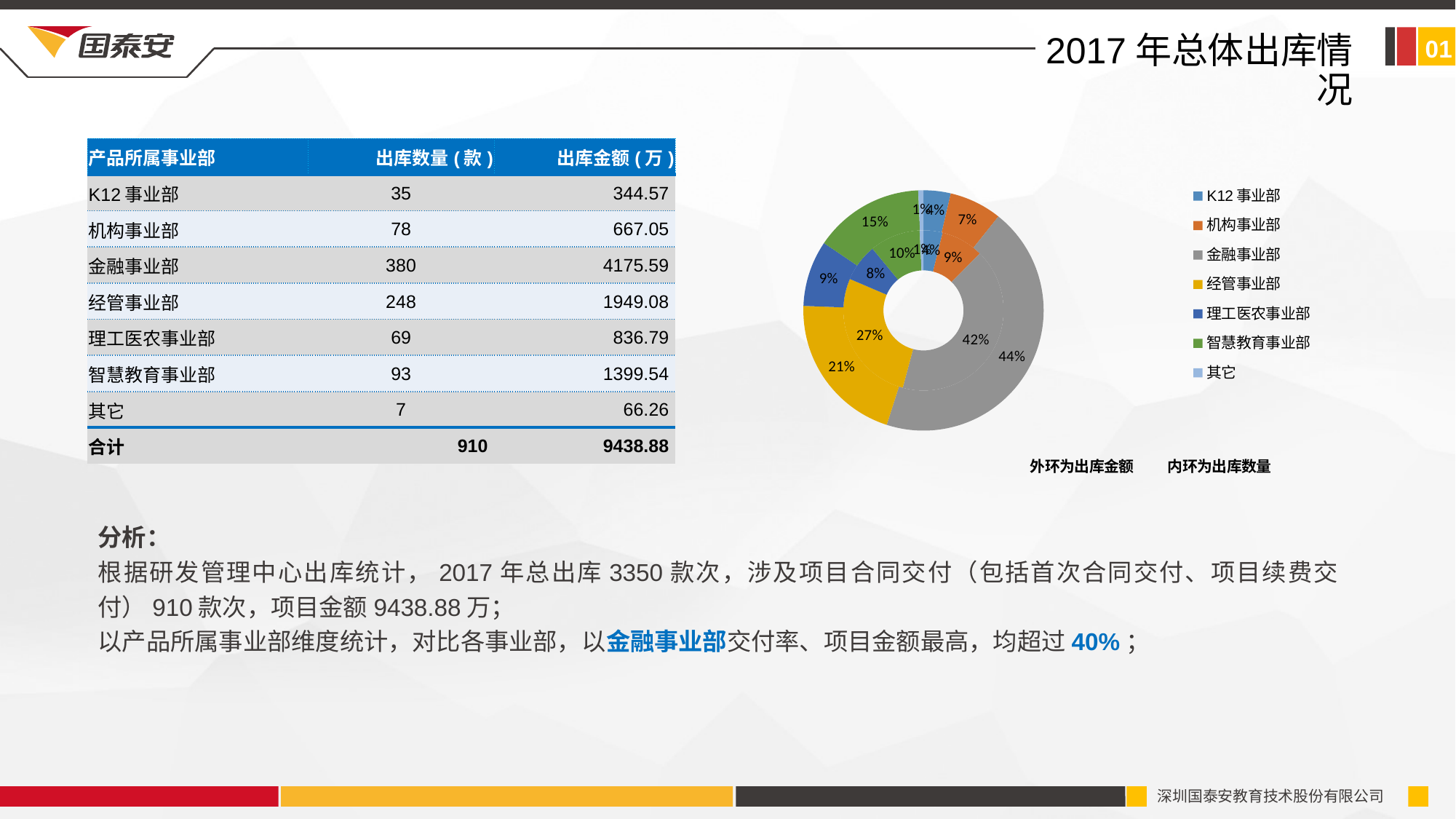

2017年总体出库情况
01

### Chart

| Category | 出库数量(款) | 出库金额(万) |
|---|---|---|
| K12事业部 | 35.0 | 344.5713 |
| 机构事业部 | 78.0 | 667.0456 |
| 金融事业部 | 380.0 | 4175.592928 |
| 经管事业部 | 248.0 | 1949.082 |
| 理工医农事业部 | 69.0 | 836.788 |
| 智慧教育事业部 | 93.0 | 1399.5394 |
| 其它 | 7.0 | 66.256 |
| 产品所属事业部 | 出库数量(款) | 出库金额(万) |
| --- | --- | --- |
| K12事业部 | 35 | 344.57 |
| 机构事业部 | 78 | 667.05 |
| 金融事业部 | 380 | 4175.59 |
| 经管事业部 | 248 | 1949.08 |
| 理工医农事业部 | 69 | 836.79 |
| 智慧教育事业部 | 93 | 1399.54 |
| 其它 | 7 | 66.26 |
| 合计 | 910 | 9438.88 |
分析：
根据研发管理中心出库统计，2017年总出库3350款次，涉及项目合同交付（包括首次合同交付、项目续费交付）910款次，项目金额9438.88万；
以产品所属事业部维度统计，对比各事业部，以金融事业部交付率、项目金额最高，均超过40%；